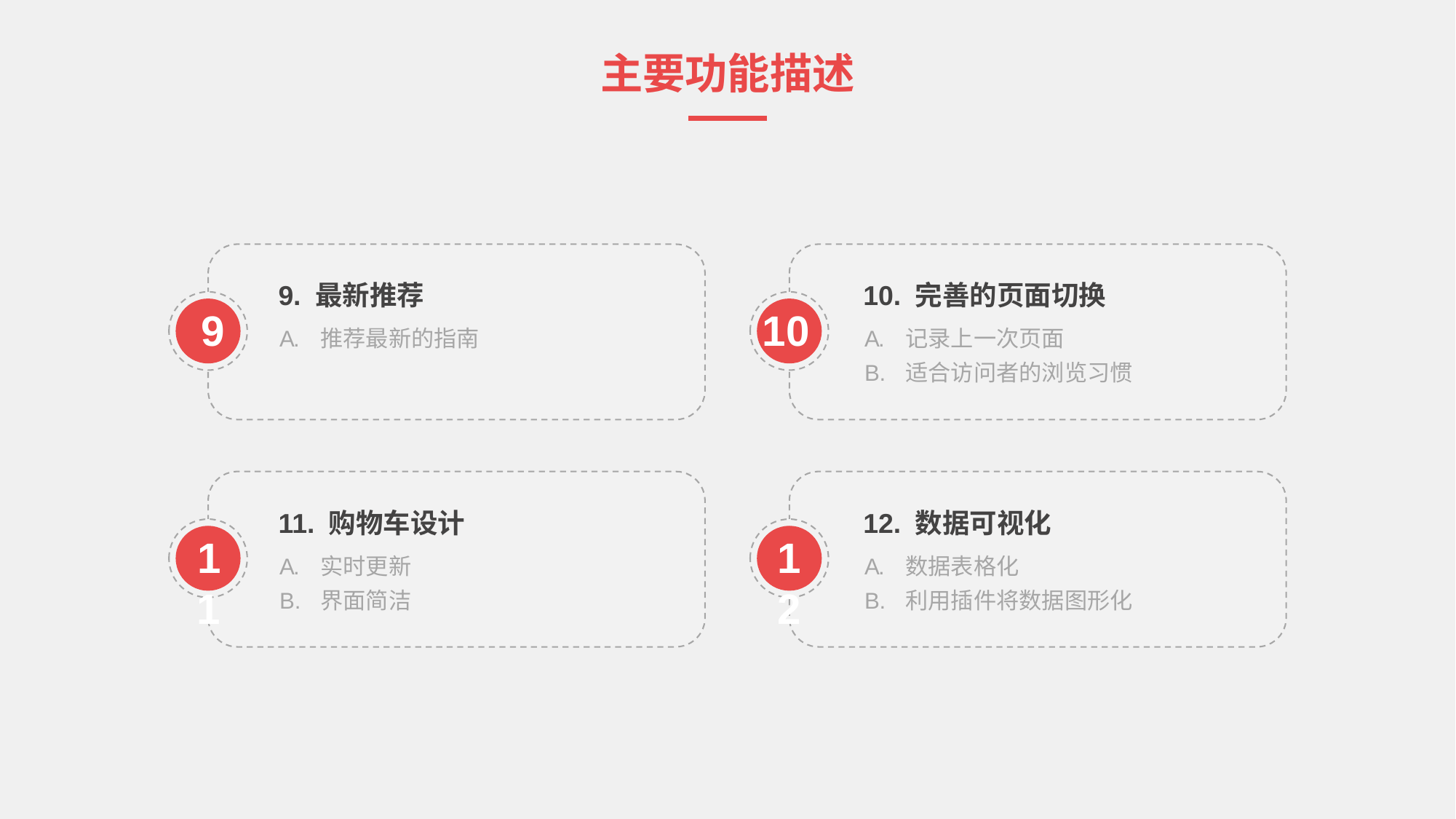

主要功能描述

9. 最新推荐
推荐最新的指南

9

10. 完善的页面切换
记录上一次页面
适合访问者的浏览习惯

10

11. 购物车设计
实时更新
界面简洁

11

12. 数据可视化
数据表格化
利用插件将数据图形化

12